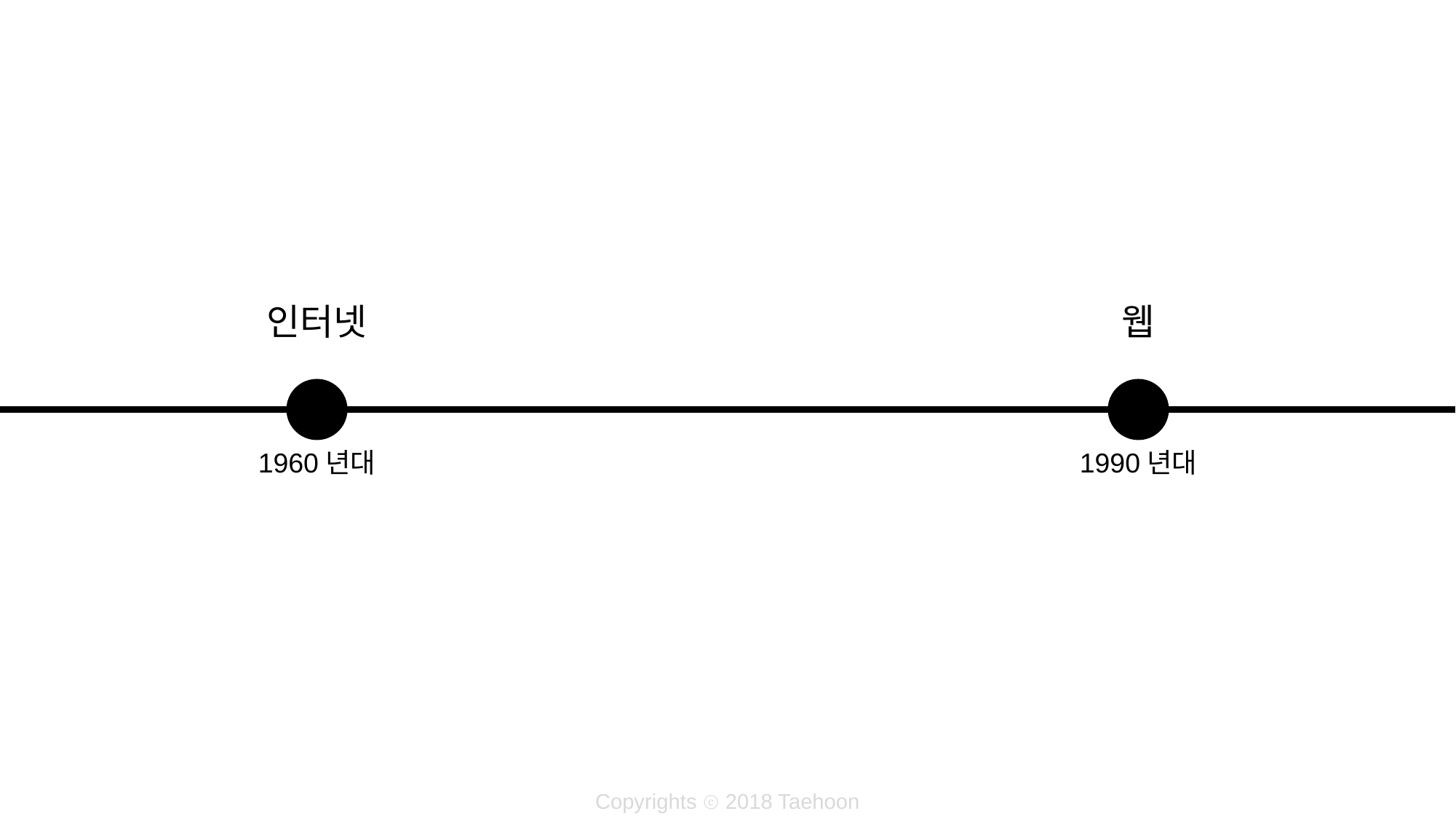

인터넷
웹

1960년대
1990년대
Copyrights ⓒ 2018 Taehoon